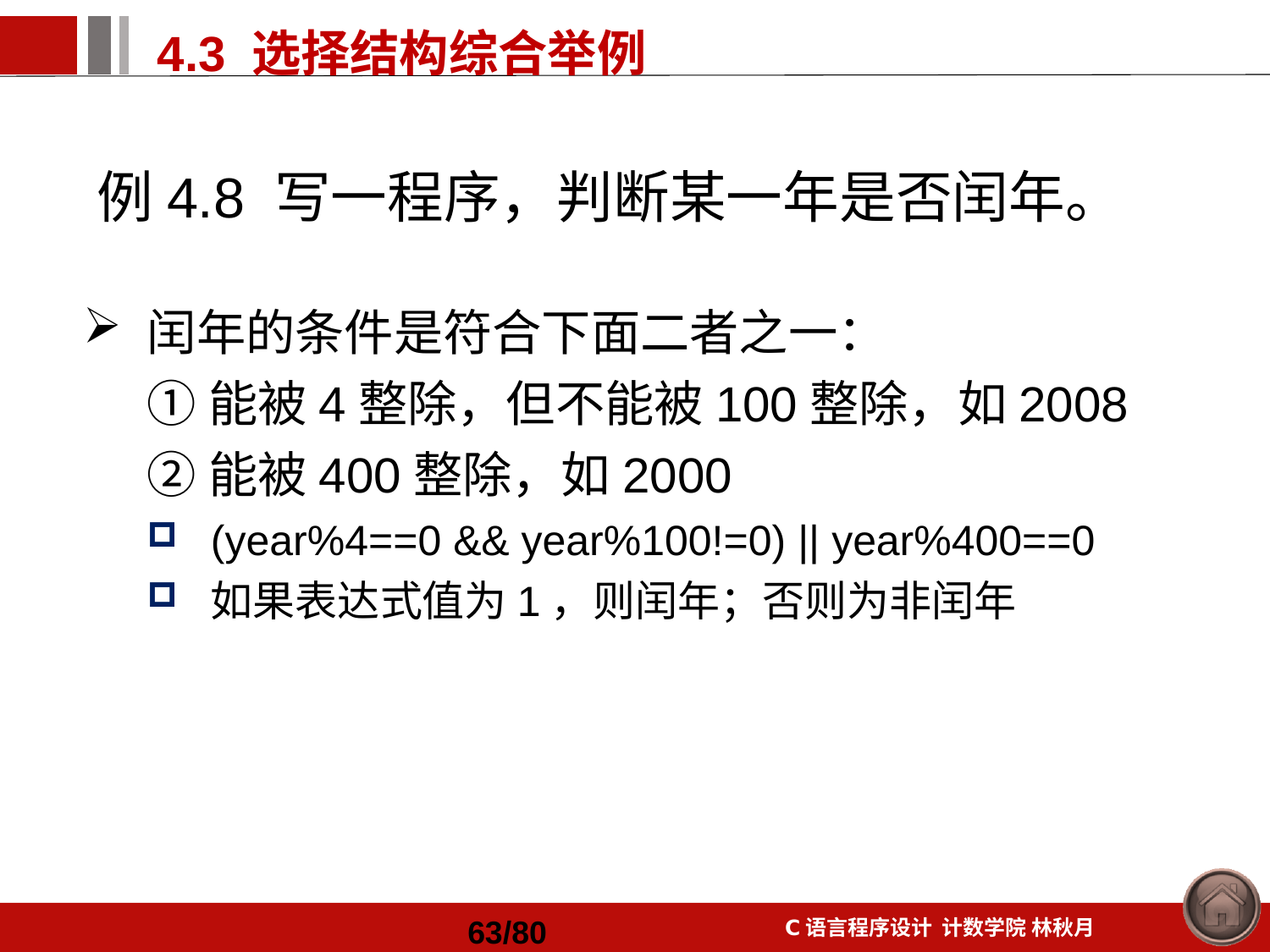

例4.8 写一程序，判断某一年是否闰年。
闰年的条件是符合下面二者之一：
①能被4整除，但不能被100整除，如2008
②能被400整除，如2000
(year%4==0 && year%100!=0) || year%400==0
如果表达式值为1，则闰年；否则为非闰年